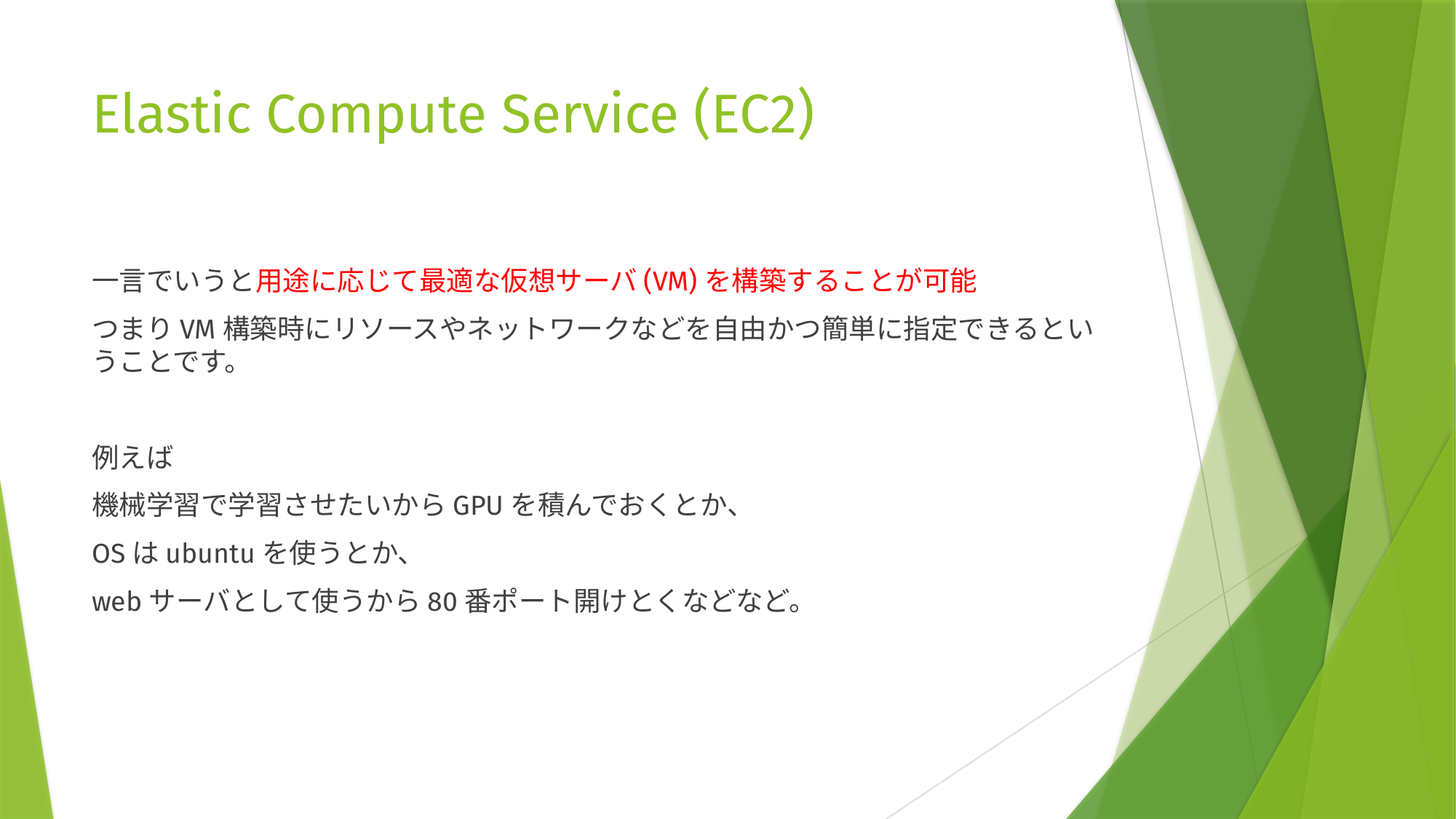

# Elastic Compute Service (EC2)

一言でいうと用途に応じて最適な仮想サーバ(VM)を構築することが可能
つまりVM構築時にリソースやネットワークなどを自由かつ簡単に指定できるということです。

例えば
機械学習で学習させたいからGPUを積んでおくとか、
OSはubuntuを使うとか、
webサーバとして使うから80番ポート開けとくなどなど。